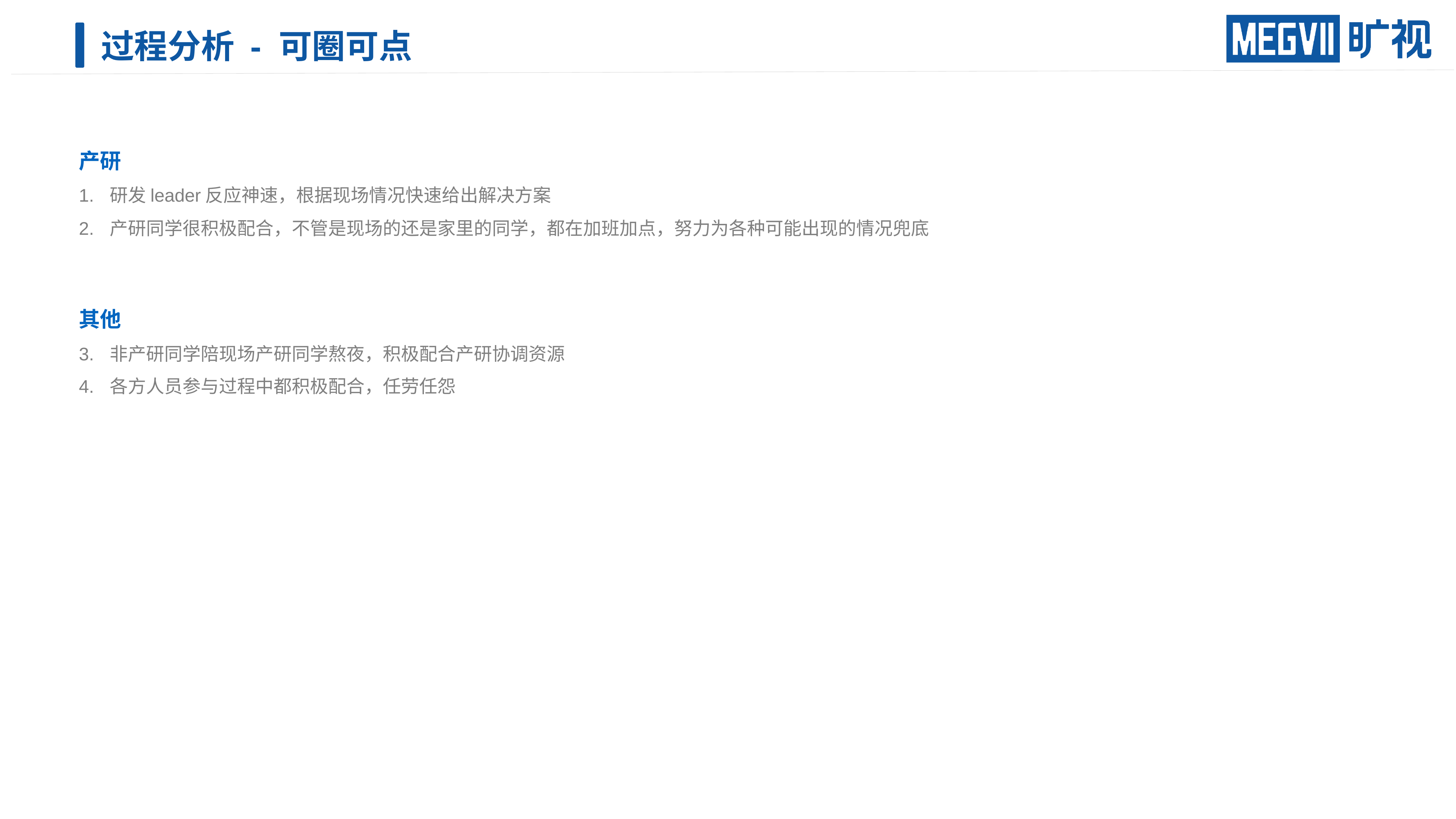

# 过程分析 - 可圈可点

产研
研发leader反应神速，根据现场情况快速给出解决方案
产研同学很积极配合，不管是现场的还是家里的同学，都在加班加点，努力为各种可能出现的情况兜底

其他
非产研同学陪现场产研同学熬夜，积极配合产研协调资源
各方人员参与过程中都积极配合，任劳任怨